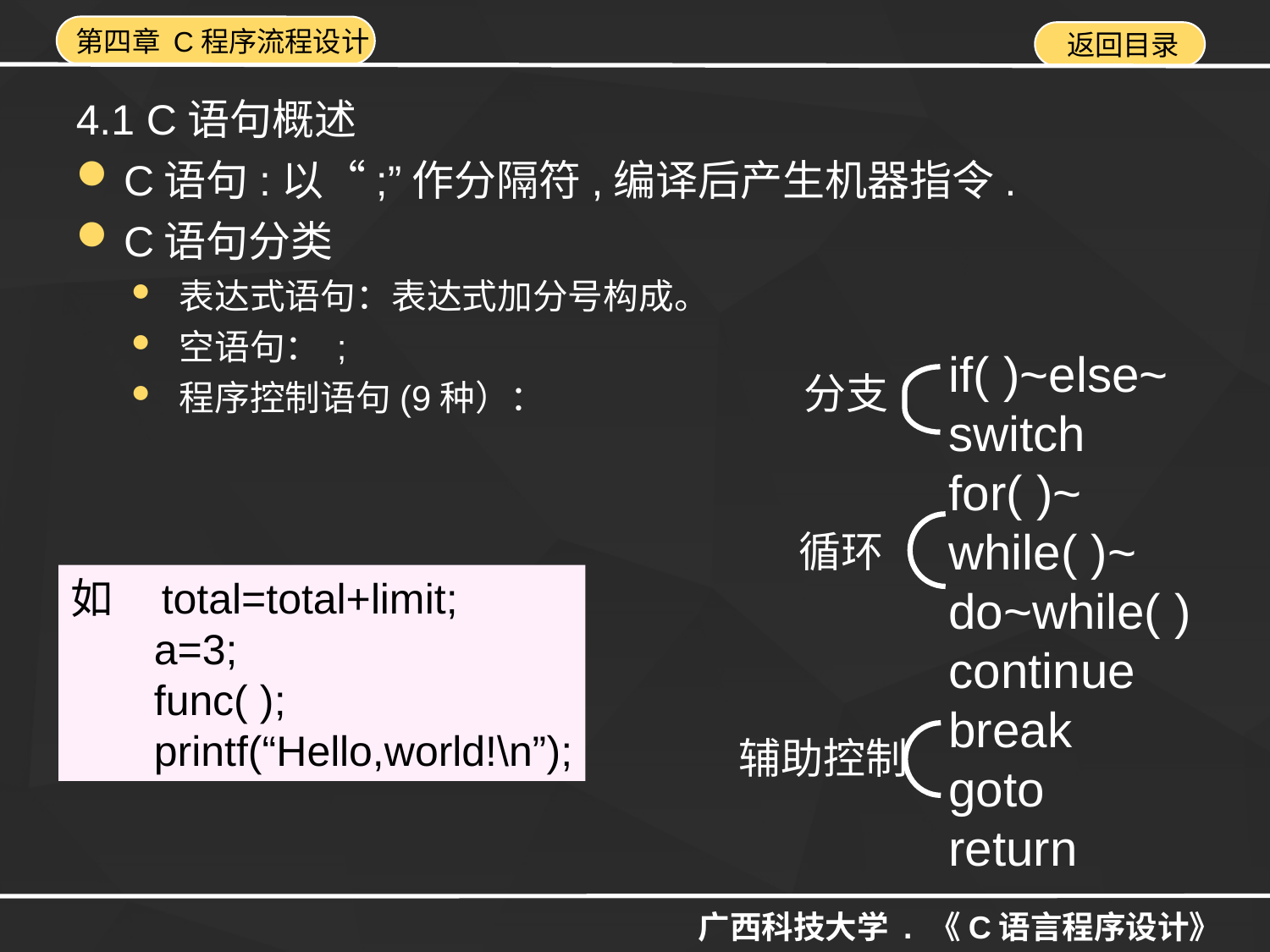

4.1 C语句概述
C语句:以“;”作分隔符,编译后产生机器指令.
C语句分类
表达式语句：表达式加分号构成。
空语句： ;
程序控制语句(9种）：
if( )~else~
switch
for( )~
while( )~
do~while( )
continue
break
goto
return
分支

循环

辅助控制
如    total=total+limit;
       a=3;
       func( );
       printf(“Hello,world!\n”);